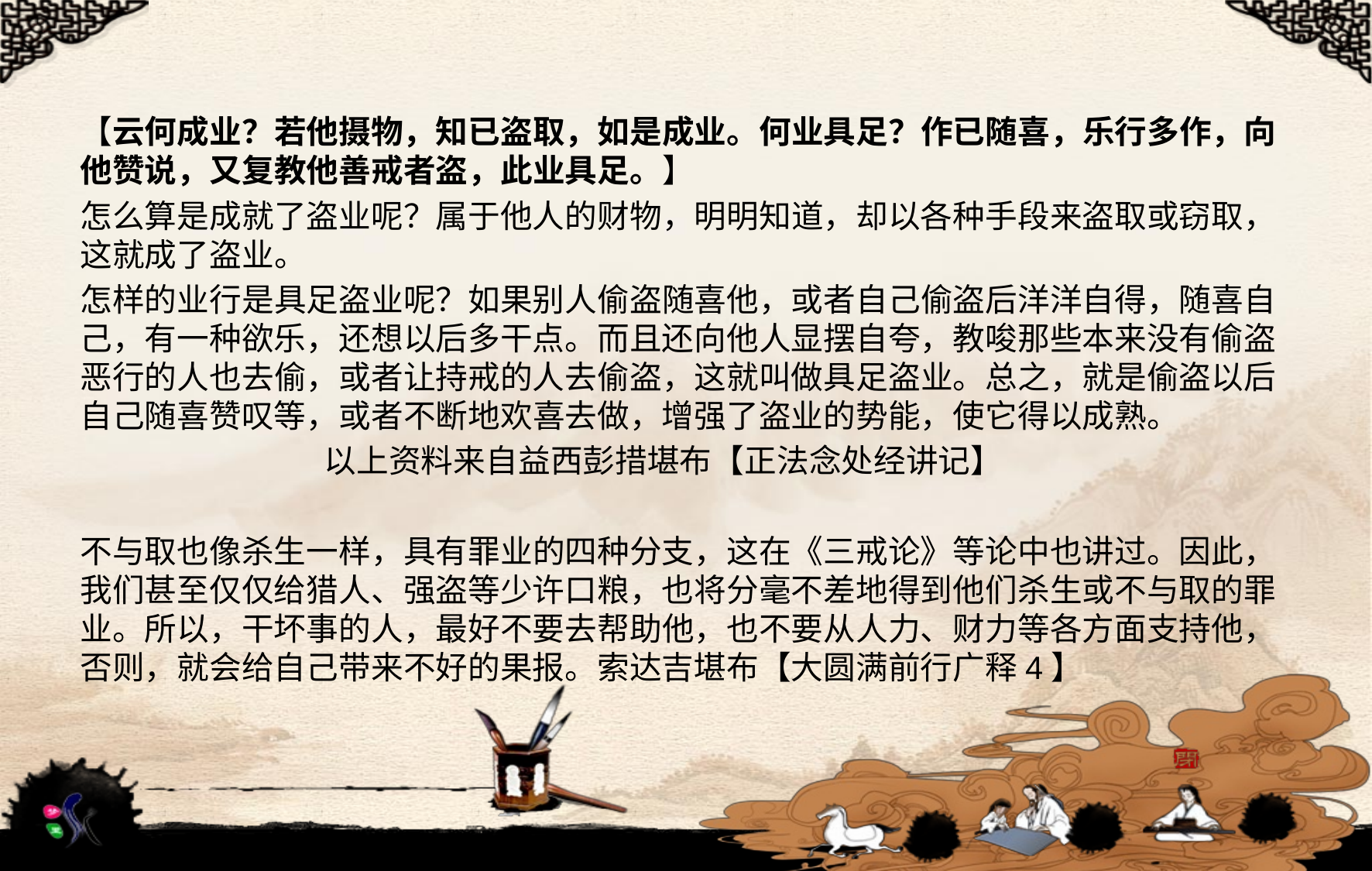

【云何成业？若他摄物，知已盗取，如是成业。何业具足？作已随喜，乐行多作，向他赞说，又复教他善戒者盗，此业具足。】
怎么算是成就了盗业呢？属于他人的财物，明明知道，却以各种手段来盗取或窃取，这就成了盗业。
怎样的业行是具足盗业呢？如果别人偷盗随喜他，或者自己偷盗后洋洋自得，随喜自己，有一种欲乐，还想以后多干点。而且还向他人显摆自夸，教唆那些本来没有偷盗恶行的人也去偷，或者让持戒的人去偷盗，这就叫做具足盗业。总之，就是偷盗以后自己随喜赞叹等，或者不断地欢喜去做，增强了盗业的势能，使它得以成熟。
                                 以上资料来自益西彭措堪布【正法念处经讲记】

不与取也像杀生一样，具有罪业的四种分支，这在《三戒论》等论中也讲过。因此，我们甚至仅仅给猎人、强盗等少许口粮，也将分毫不差地得到他们杀生或不与取的罪业。所以，干坏事的人，最好不要去帮助他，也不要从人力、财力等各方面支持他，否则，就会给自己带来不好的果报。索达吉堪布【大圆满前行广释4】

#